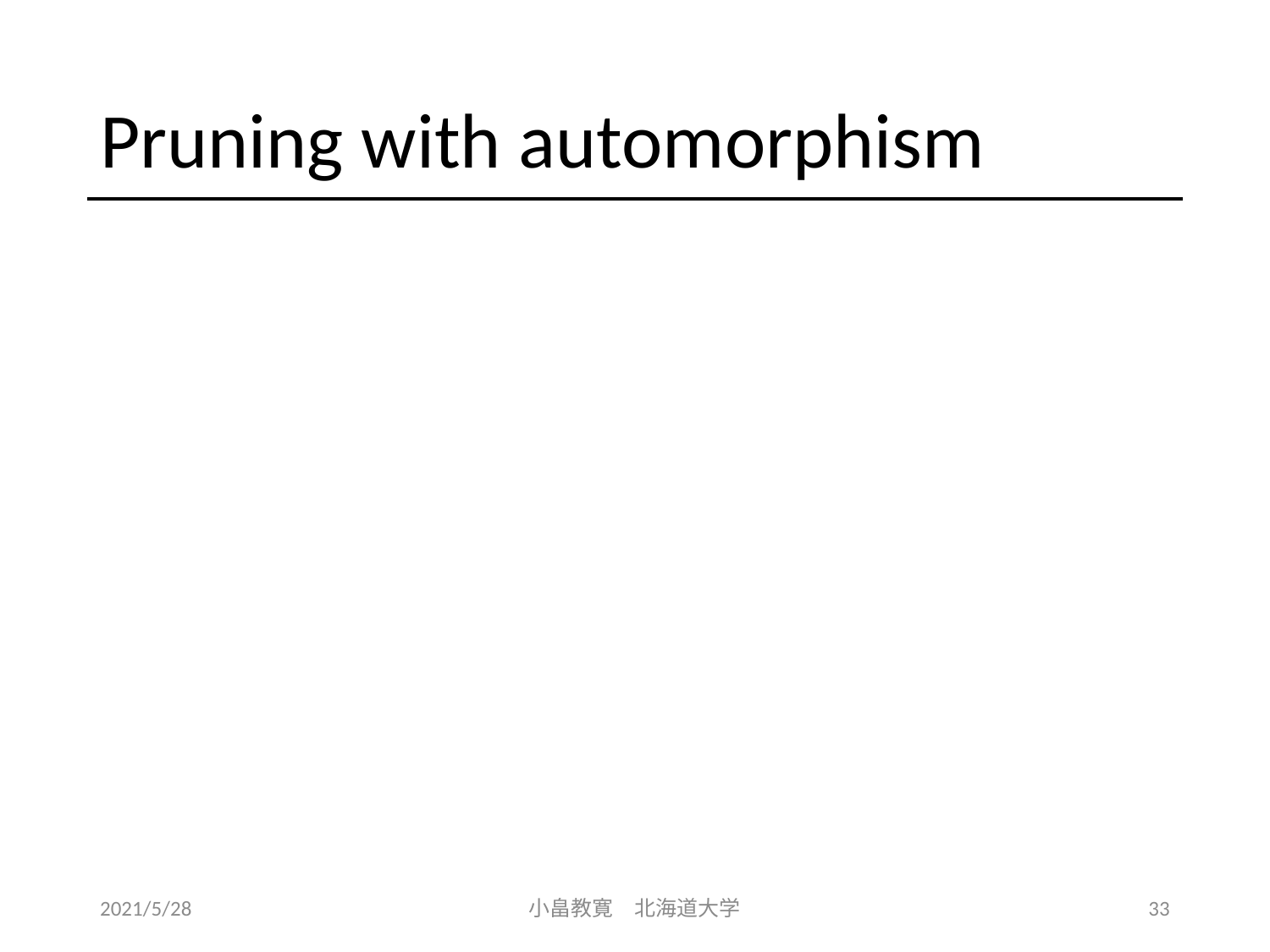

# Pruning with automorphism

2021/5/28
小畠教寛　北海道大学
33